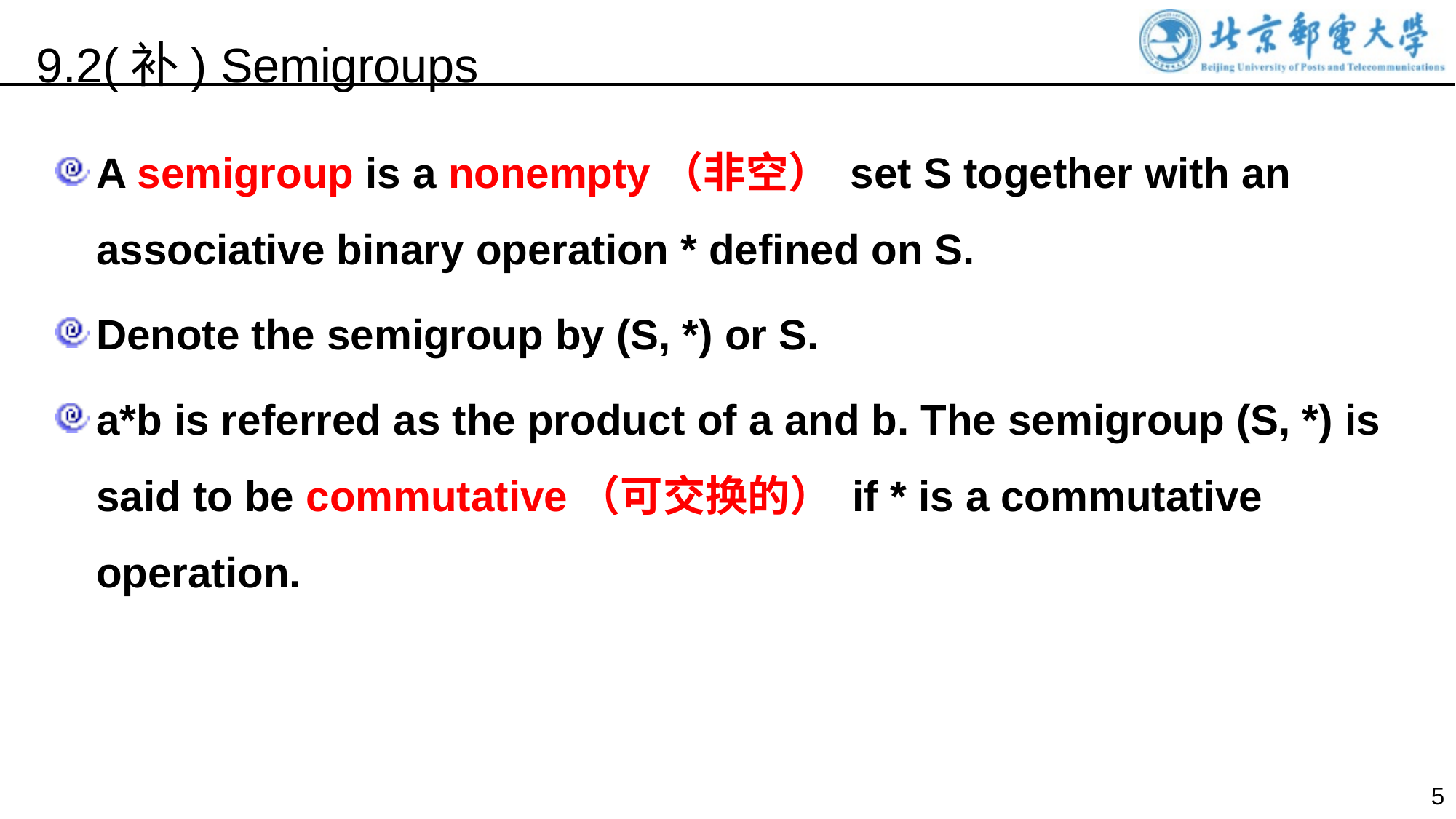

9.2(补) Semigroups
A semigroup is a nonempty（非空） set S together with an associative binary operation * defined on S.
Denote the semigroup by (S, *) or S.
a*b is referred as the product of a and b. The semigroup (S, *) is said to be commutative（可交换的） if * is a commutative operation.